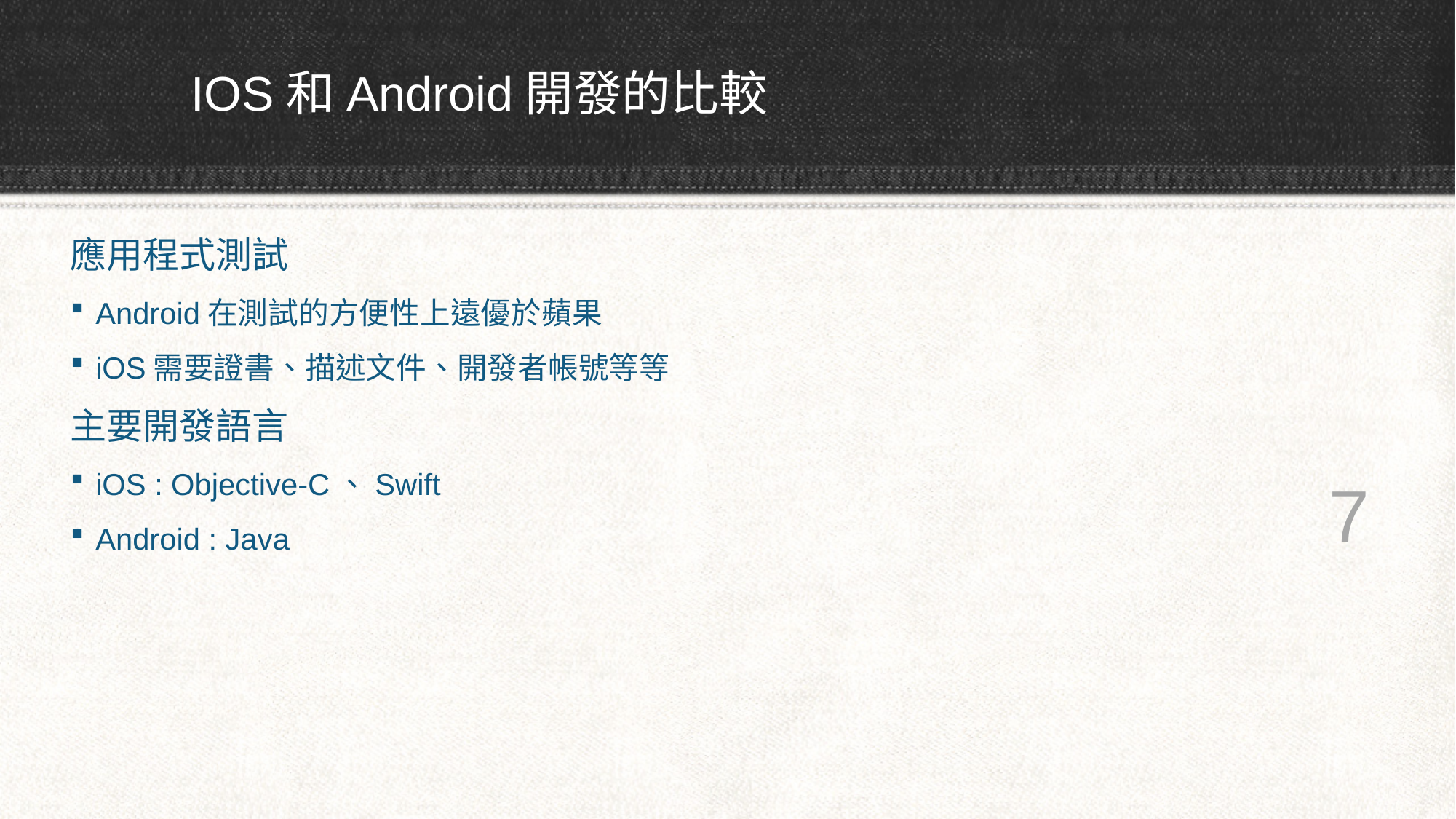

# IOS和Android開發的比較
應用程式測試
Android在測試的方便性上遠優於蘋果
iOS需要證書、描述文件、開發者帳號等等
主要開發語言
iOS : Objective-C、Swift
Android : Java

            7